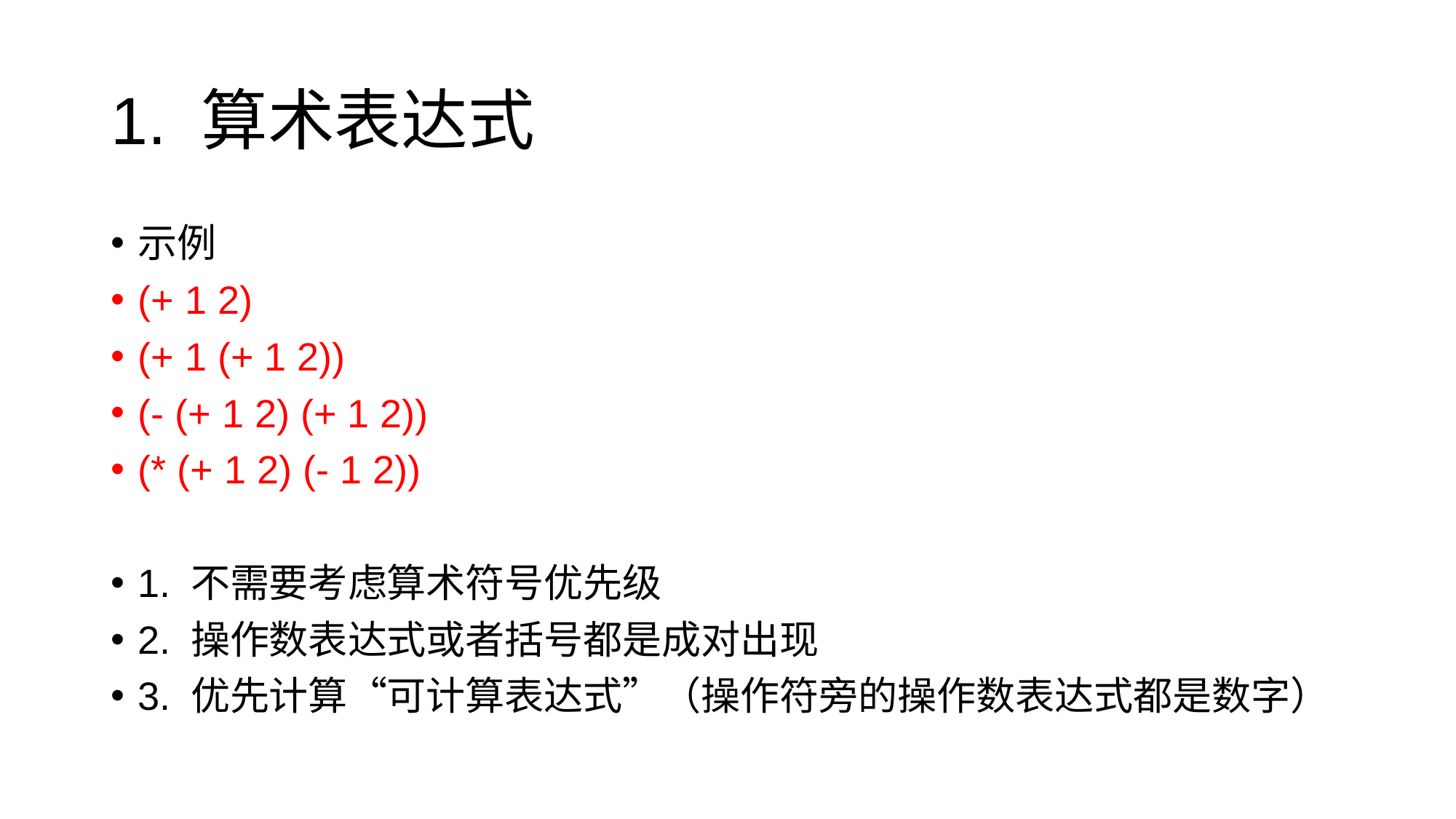

# 1. 算术表达式
示例
(+ 1 2)
(+ 1 (+ 1 2))
(- (+ 1 2) (+ 1 2))
(* (+ 1 2) (- 1 2))

1. 不需要考虑算术符号优先级
2. 操作数表达式或者括号都是成对出现
3. 优先计算“可计算表达式”（操作符旁的操作数表达式都是数字）